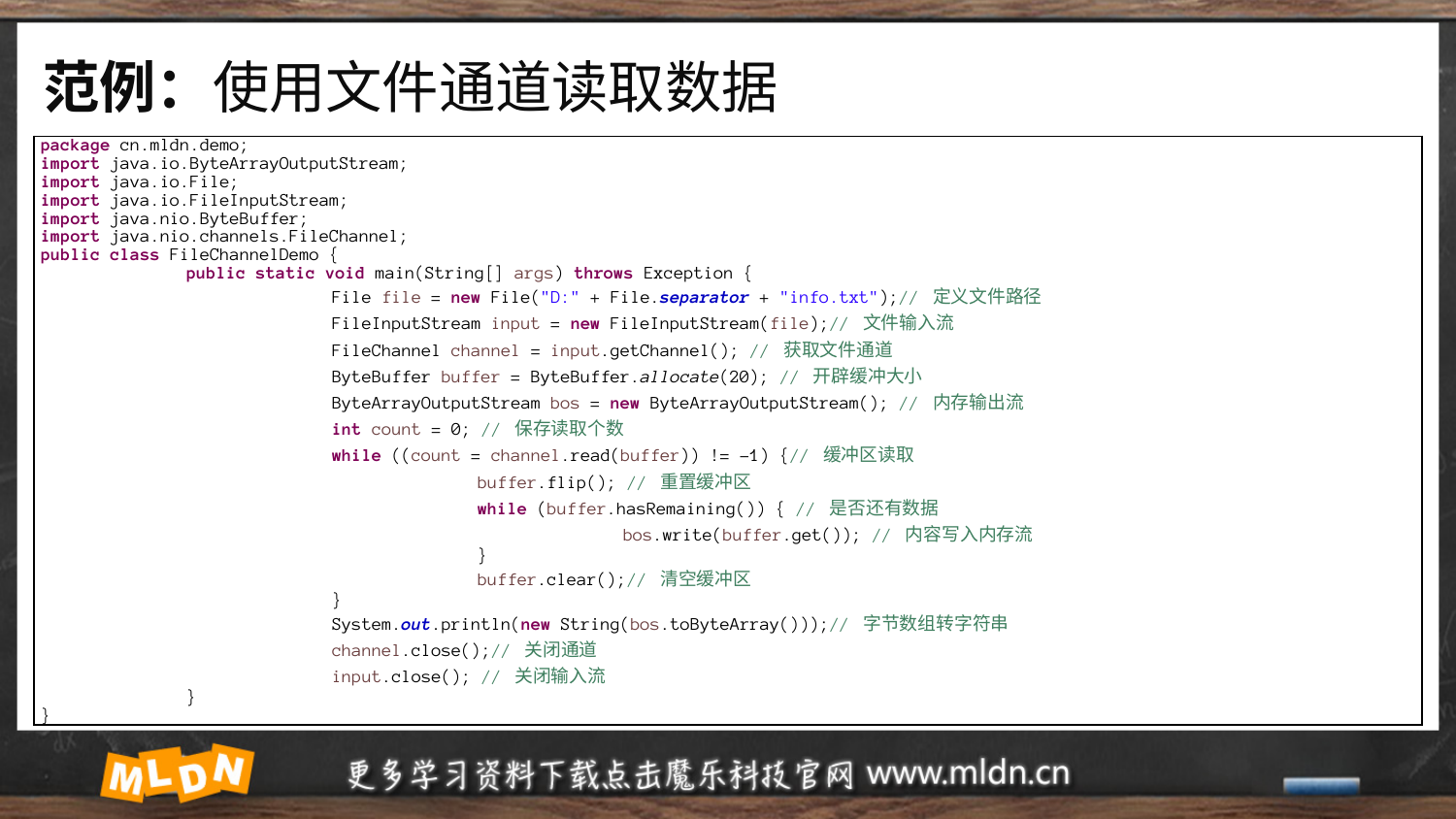

# 范例：使用文件通道读取数据
| package cn.mldn.demo; import java.io.ByteArrayOutputStream; import java.io.File; import java.io.FileInputStream; import java.nio.ByteBuffer; import java.nio.channels.FileChannel; public class FileChannelDemo { public static void main(String[] args) throws Exception { File file = new File("D:" + File.separator + "info.txt");// 定义文件路径 FileInputStream input = new FileInputStream(file);// 文件输入流 FileChannel channel = input.getChannel(); // 获取文件通道 ByteBuffer buffer = ByteBuffer.allocate(20); // 开辟缓冲大小 ByteArrayOutputStream bos = new ByteArrayOutputStream(); // 内存输出流 int count = 0; // 保存读取个数 while ((count = channel.read(buffer)) != -1) {// 缓冲区读取 buffer.flip(); // 重置缓冲区 while (buffer.hasRemaining()) { // 是否还有数据 bos.write(buffer.get()); // 内容写入内存流 } buffer.clear();// 清空缓冲区 } System.out.println(new String(bos.toByteArray()));// 字节数组转字符串 channel.close();// 关闭通道 input.close(); // 关闭输入流 } } |
| --- |